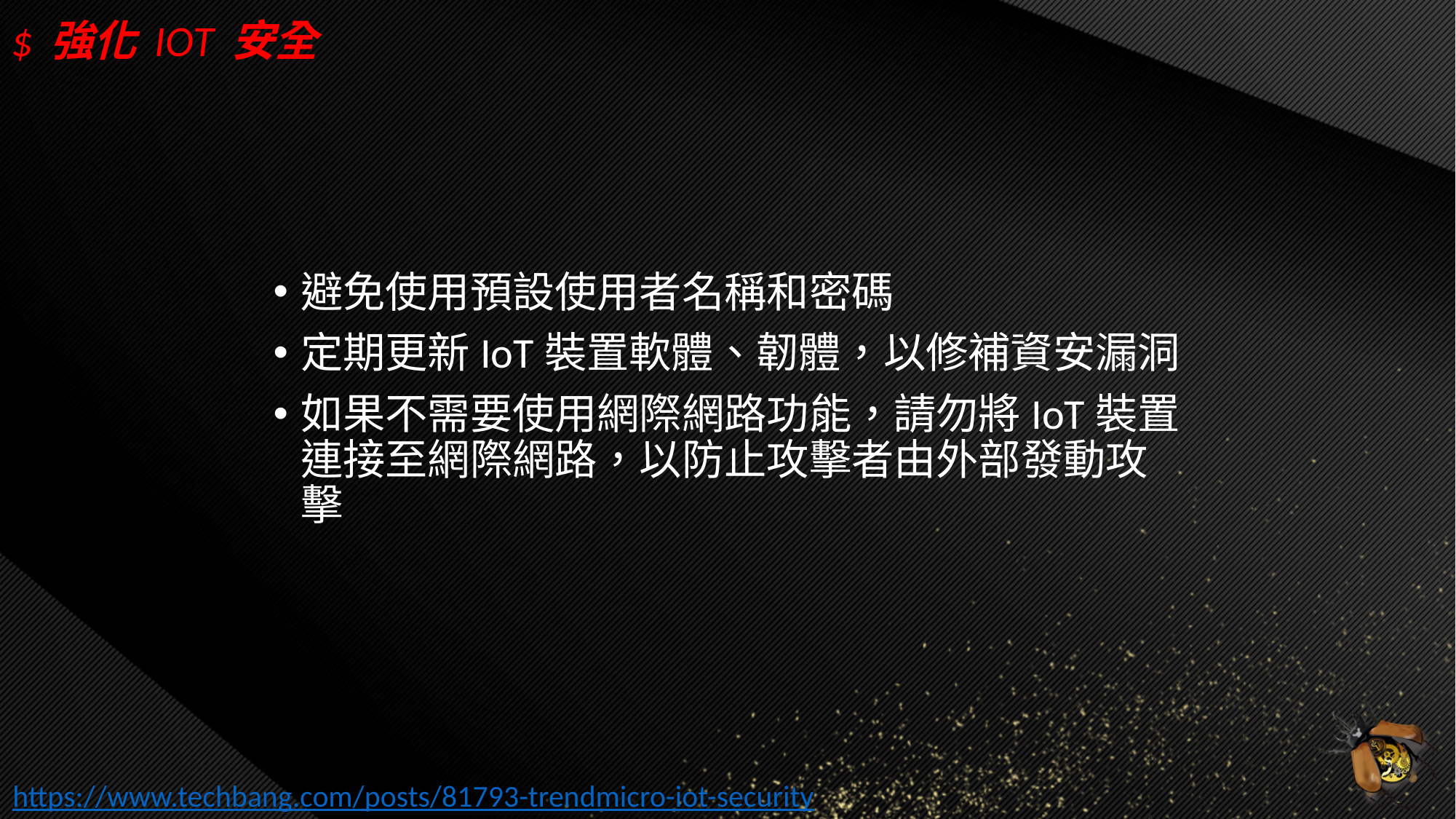

# $ 強化 IOT 安全
避免使用預設使用者名稱和密碼
定期更新IoT裝置軟體、韌體，以修補資安漏洞
如果不需要使用網際網路功能，請勿將IoT裝置連接至網際網路，以防止攻擊者由外部發動攻擊
https://www.techbang.com/posts/81793-trendmicro-iot-security